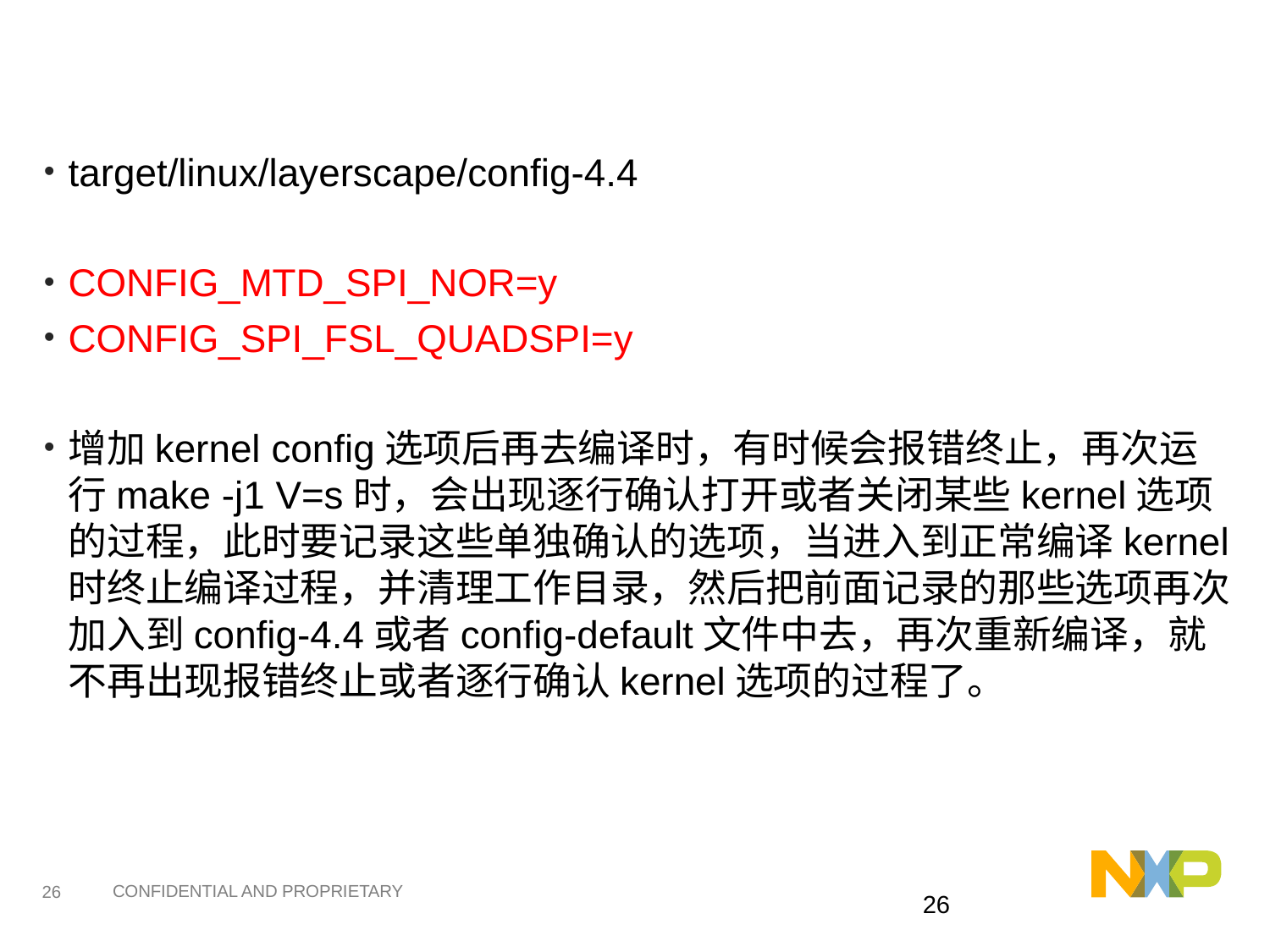

#
target/linux/layerscape/config-4.4

CONFIG_MTD_SPI_NOR=y
CONFIG_SPI_FSL_QUADSPI=y

增加kernel config选项后再去编译时，有时候会报错终止，再次运行make -j1 V=s时，会出现逐行确认打开或者关闭某些kernel选项的过程，此时要记录这些单独确认的选项，当进入到正常编译kernel时终止编译过程，并清理工作目录，然后把前面记录的那些选项再次加入到config-4.4或者config-default文件中去，再次重新编译，就不再出现报错终止或者逐行确认kernel选项的过程了。
26